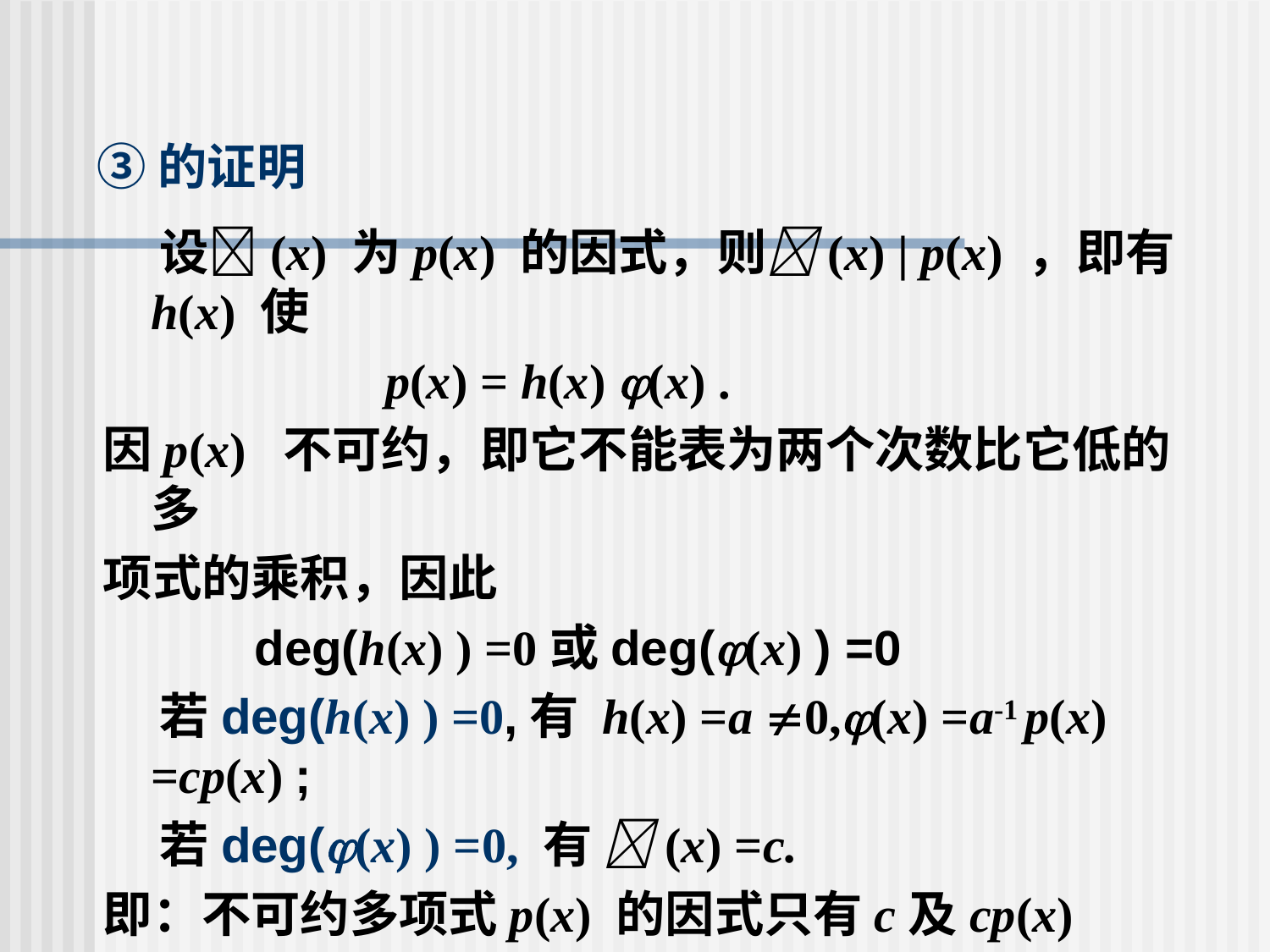

# ③的证明
    设ϕ(x) 为p(x) 的因式，则ϕ(x) | p(x) ，即有h(x) 使
                       p(x) = h(x) ϕ(x) .
因p(x)  不可约，即它不能表为两个次数比它低的多
项式的乘积，因此
           deg(h(x) ) =0或deg(ϕ(x) ) =0
    若deg(h(x) ) =0,有 h(x) =a ≠0,ϕ(x) =a-1 p(x) =cp(x) ;
    若deg(ϕ(x) ) =0, 有 ϕ(x) =c.
即：不可约多项式p(x) 的因式只有c及cp(x)  (c≠0) .